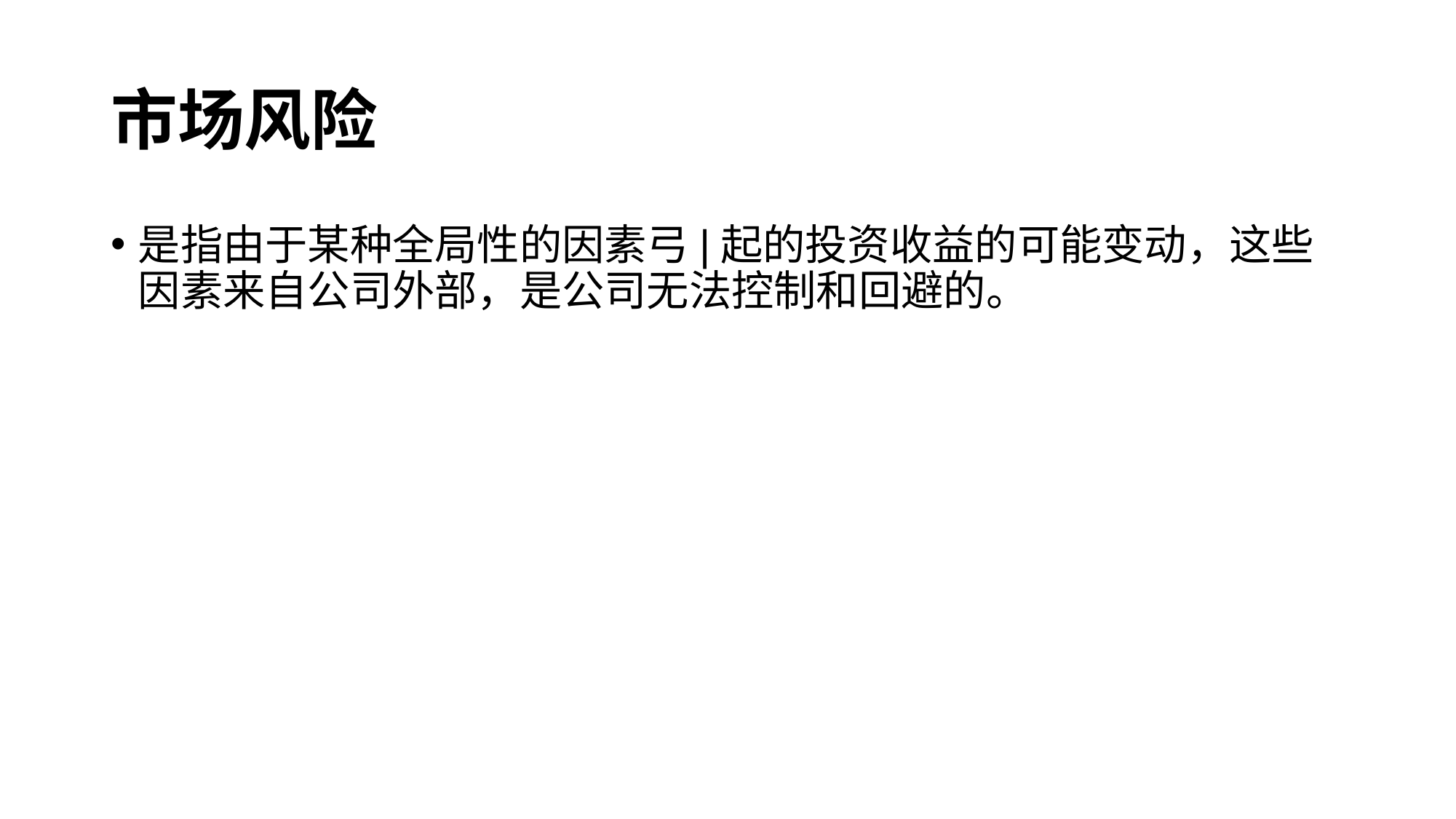

# 市场风险
是指由于某种全局性的因素弓|起的投资收益的可能变动，这些因素来自公司外部，是公司无法控制和回避的。